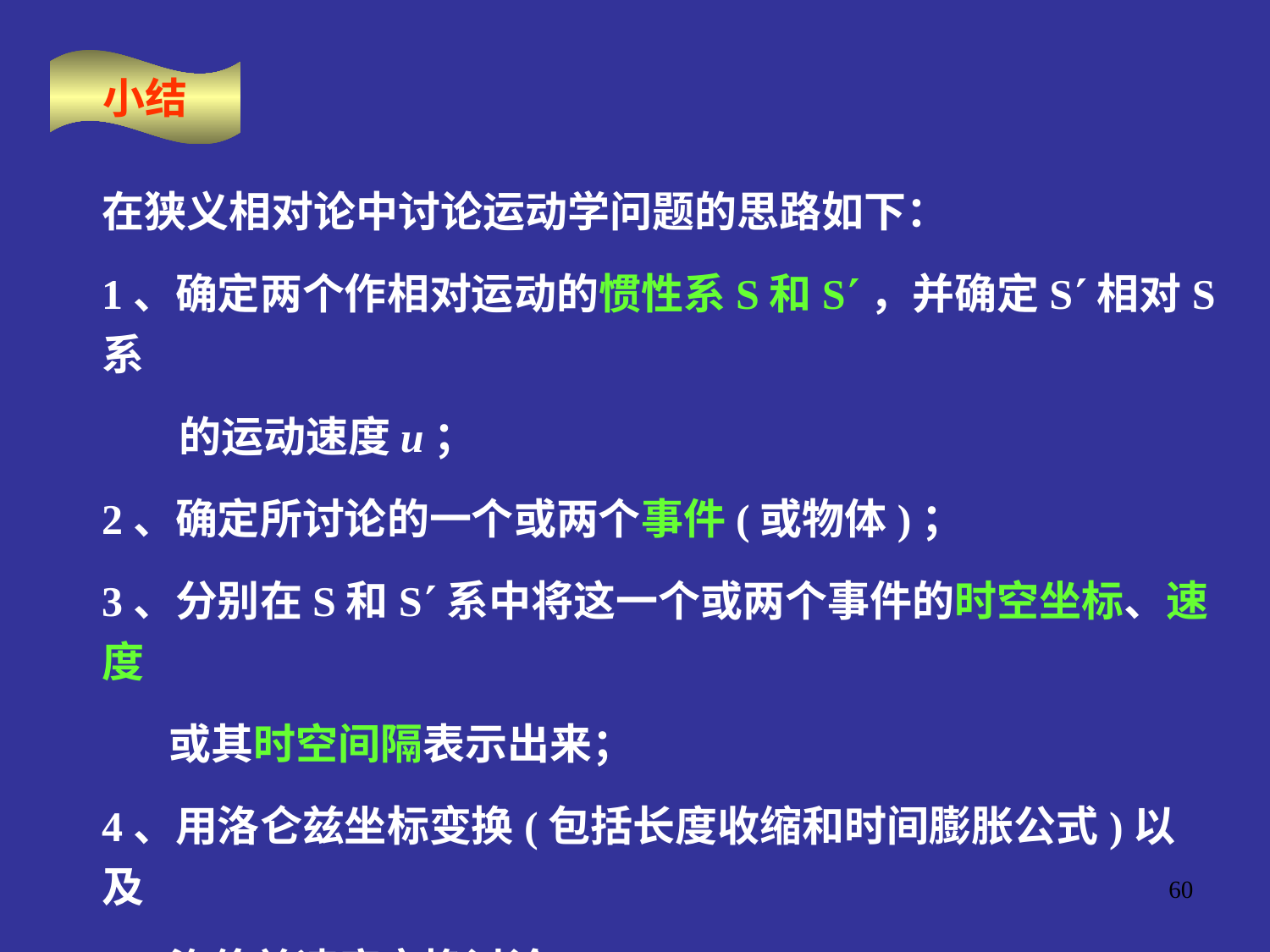

小结
在狭义相对论中讨论运动学问题的思路如下：
1、确定两个作相对运动的惯性系S和S′，并确定S′相对S系
       的运动速度u；
2、确定所讨论的一个或两个事件(或物体)；
3、分别在S和S′系中将这一个或两个事件的时空坐标、速度
      或其时空间隔表示出来；
4、用洛仑兹坐标变换(包括长度收缩和时间膨胀公式)以及
      洛伦兹速度变换讨论。
60